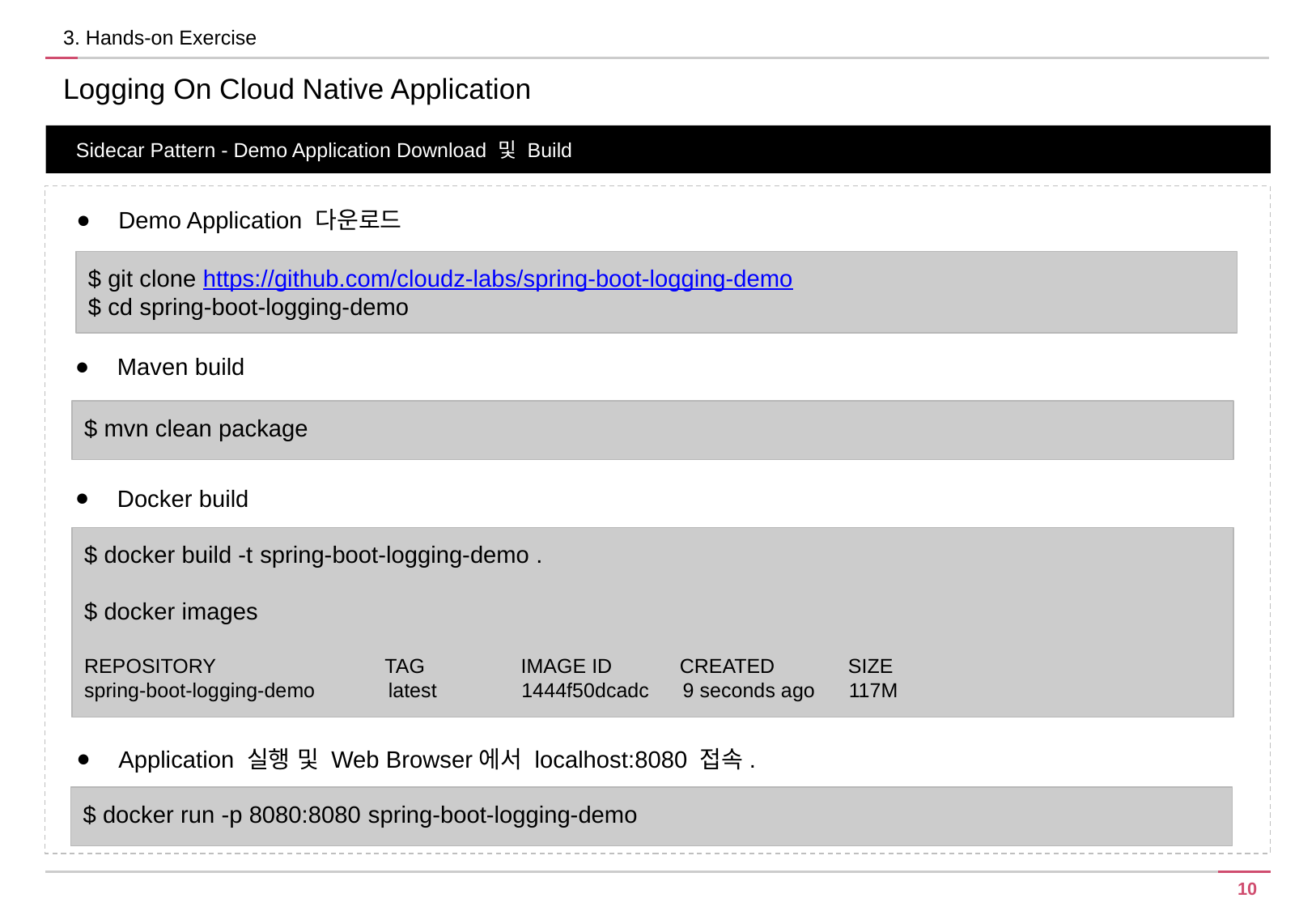

3. Hands-on Exercise
Logging On Cloud Native Application
Sidecar Pattern - Demo Application Download 및 Build
Demo Application 다운로드
$ git clone https://github.com/cloudz-labs/spring-boot-logging-demo
$ cd spring-boot-logging-demo
Maven build
$ mvn clean package
Docker build
$ docker build -t spring-boot-logging-demo .
$ docker images
REPOSITORY                              TAG                 IMAGE ID            CREATED             SIZE
spring-boot-logging-demo             latest               1444f50dcadc      9 seconds ago      117M
Application 실행 및 Web Browser에서 localhost:8080 접속.
$ docker run -p 8080:8080 spring-boot-logging-demo